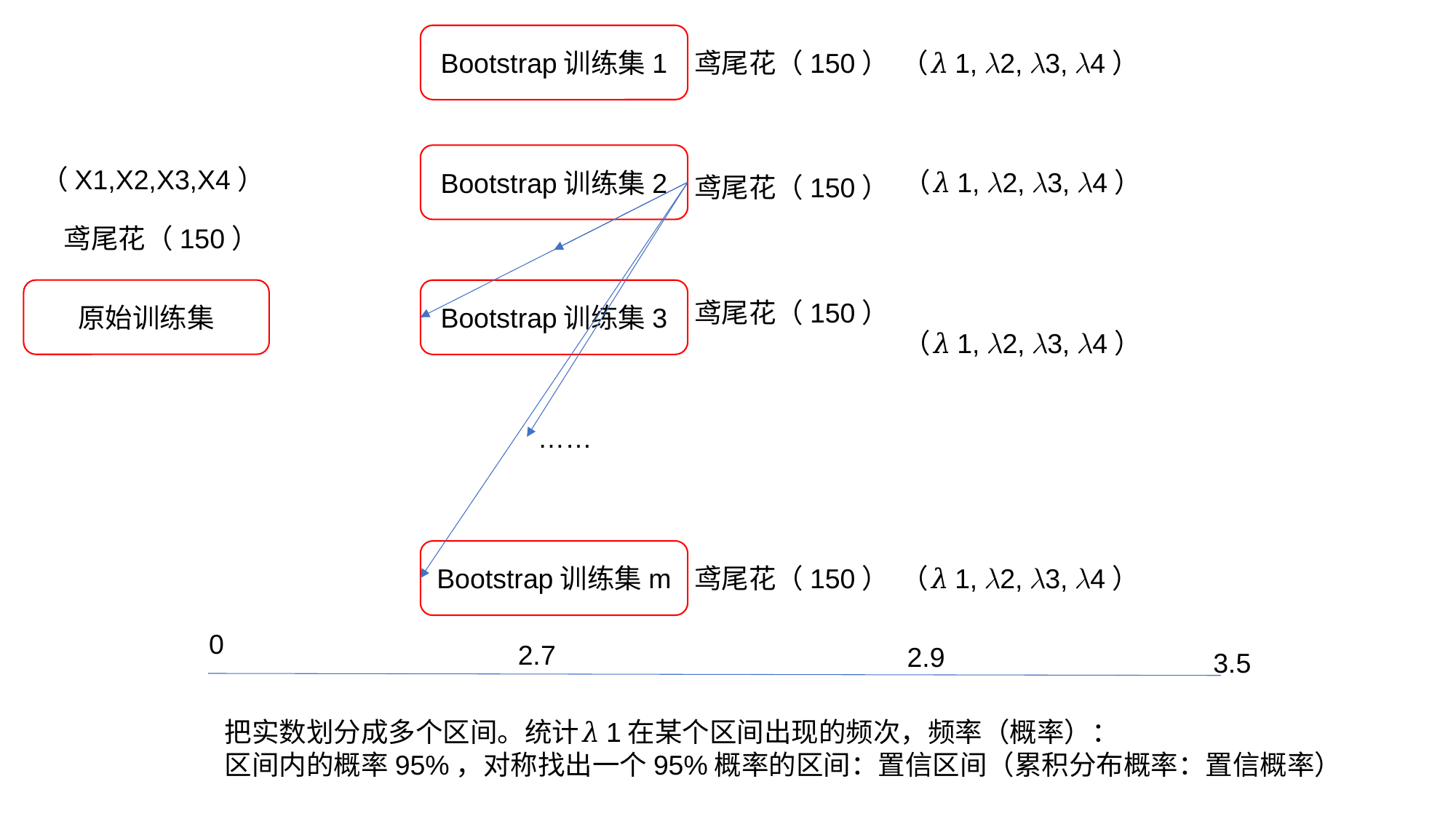

Bootstrap训练集1
（𝜆1, 𝜆2, 𝜆3, 𝜆4）
鸢尾花（150）
Bootstrap训练集2
（X1,X2,X3,X4）
（𝜆1, 𝜆2, 𝜆3, 𝜆4）
鸢尾花（150）
鸢尾花（150）
原始训练集
Bootstrap训练集3
鸢尾花（150）
（𝜆1, 𝜆2, 𝜆3, 𝜆4）
……
Bootstrap训练集m
鸢尾花（150）
（𝜆1, 𝜆2, 𝜆3, 𝜆4）
0
2.7
2.9
3.5
把实数划分成多个区间。统计𝜆1在某个区间出现的频次，频率（概率）：
区间内的概率95%，对称找出一个95%概率的区间：置信区间（累积分布概率：置信概率）